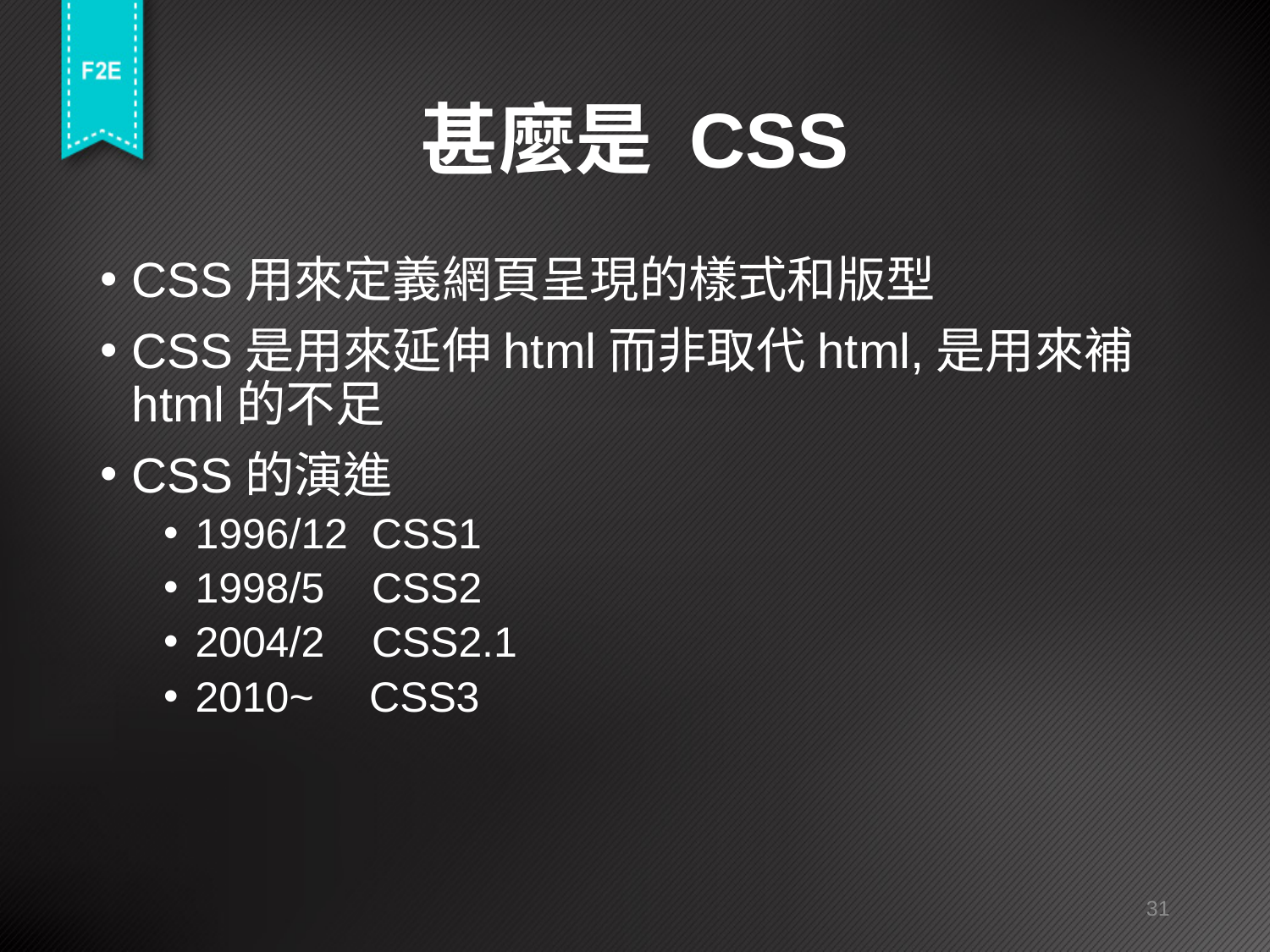

# 甚麼是 CSS

CSS用來定義網頁呈現的樣式和版型
CSS是用來延伸html而非取代html,是用來補html的不足
CSS的演進
1996/12  CSS1
1998/5    CSS2
2004/2    CSS2.1
2010~	    CSS3

31